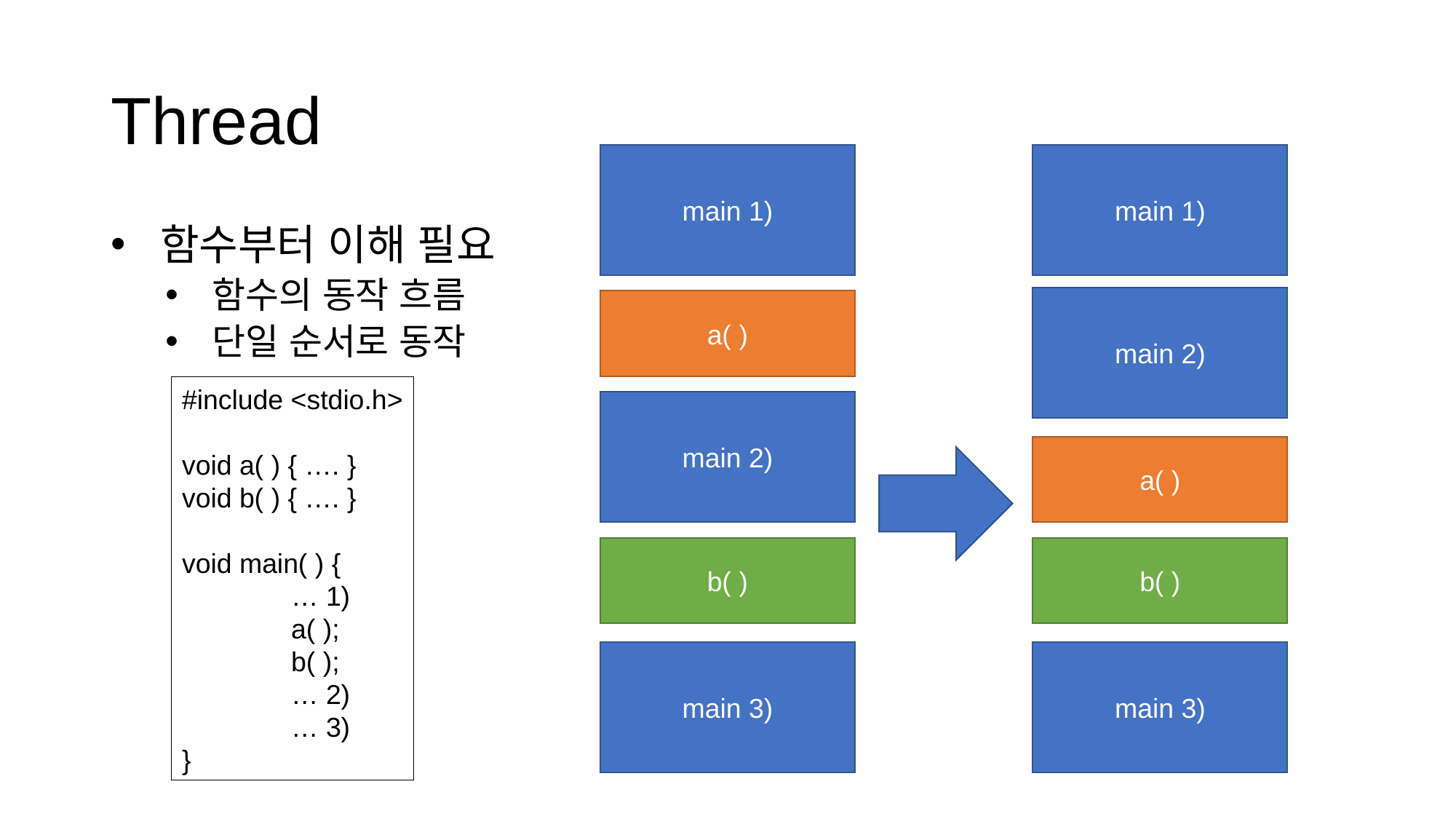

# Thread
main 1)
main 1)
 함수부터 이해 필요
 함수의 동작 흐름
 단일 순서로 동작
main 2)
a( )
#include <stdio.h>

void a( ) { …. }
void b( ) { …. }

void main( ) {
	… 1)
	a( );
	b( );
	… 2)
	… 3)
}
main 2)
a( )

b( )
b( )
main 3)
main 3)